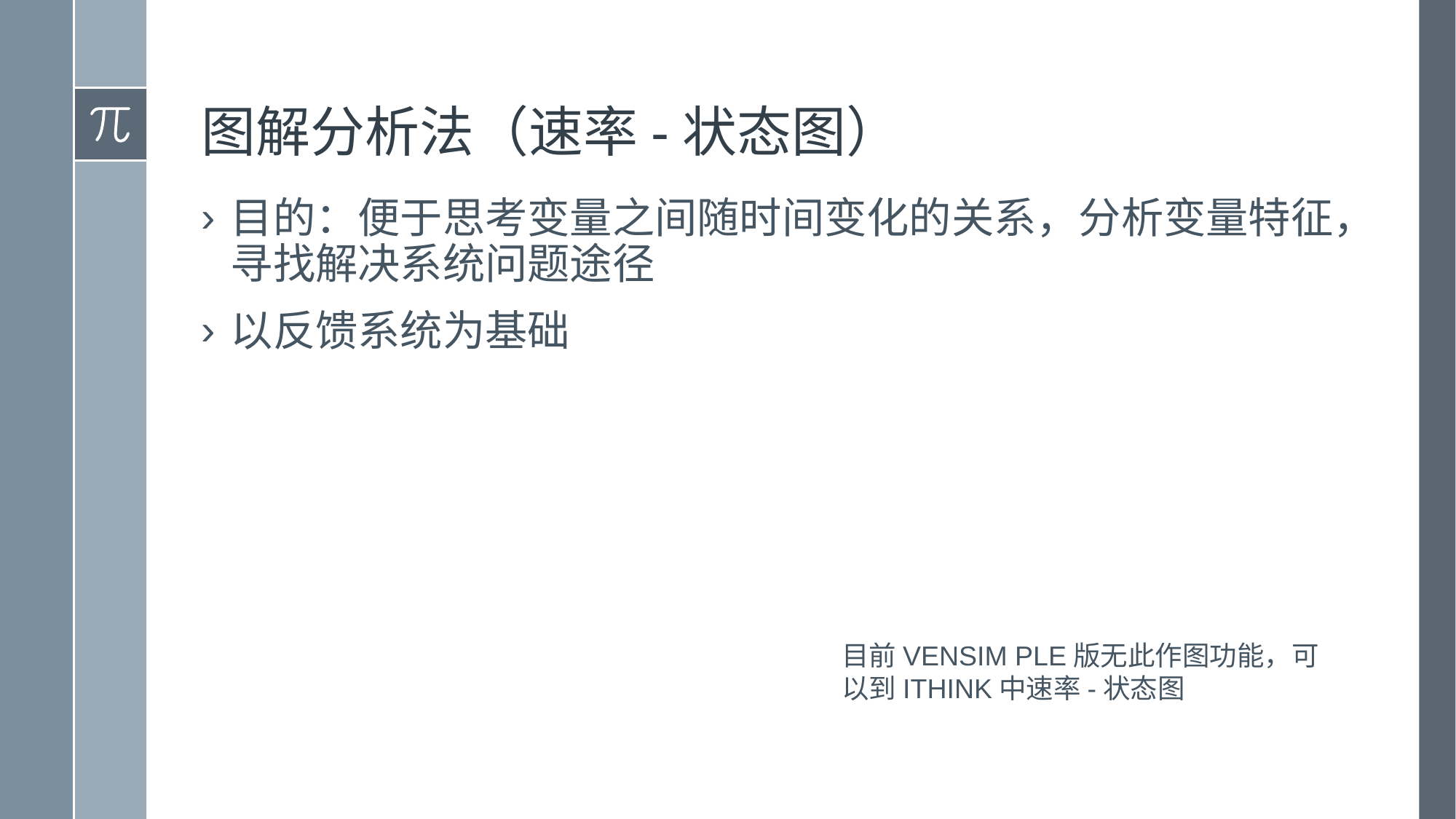

# 图解分析法（速率-状态图）
目的：便于思考变量之间随时间变化的关系，分析变量特征，寻找解决系统问题途径
以反馈系统为基础
目前VENSIM PLE版无此作图功能，可以到ITHINK中速率-状态图